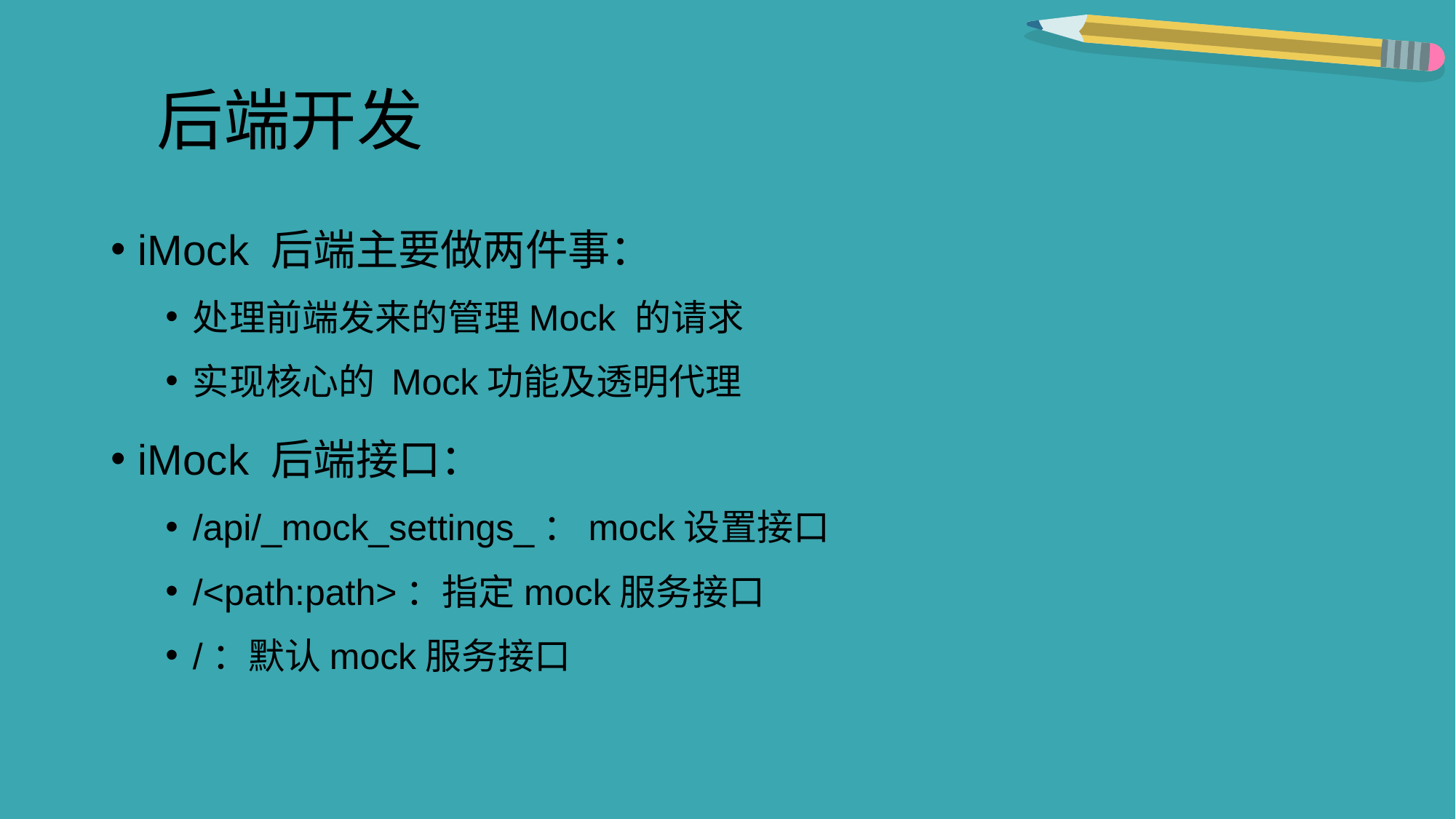

# 后端开发
iMock 后端主要做两件事：
处理前端发来的管理Mock 的请求
实现核心的 Mock功能及透明代理
iMock 后端接口：
/api/_mock_settings_：mock设置接口
/<path:path>：指定mock服务接口
/：默认mock服务接口